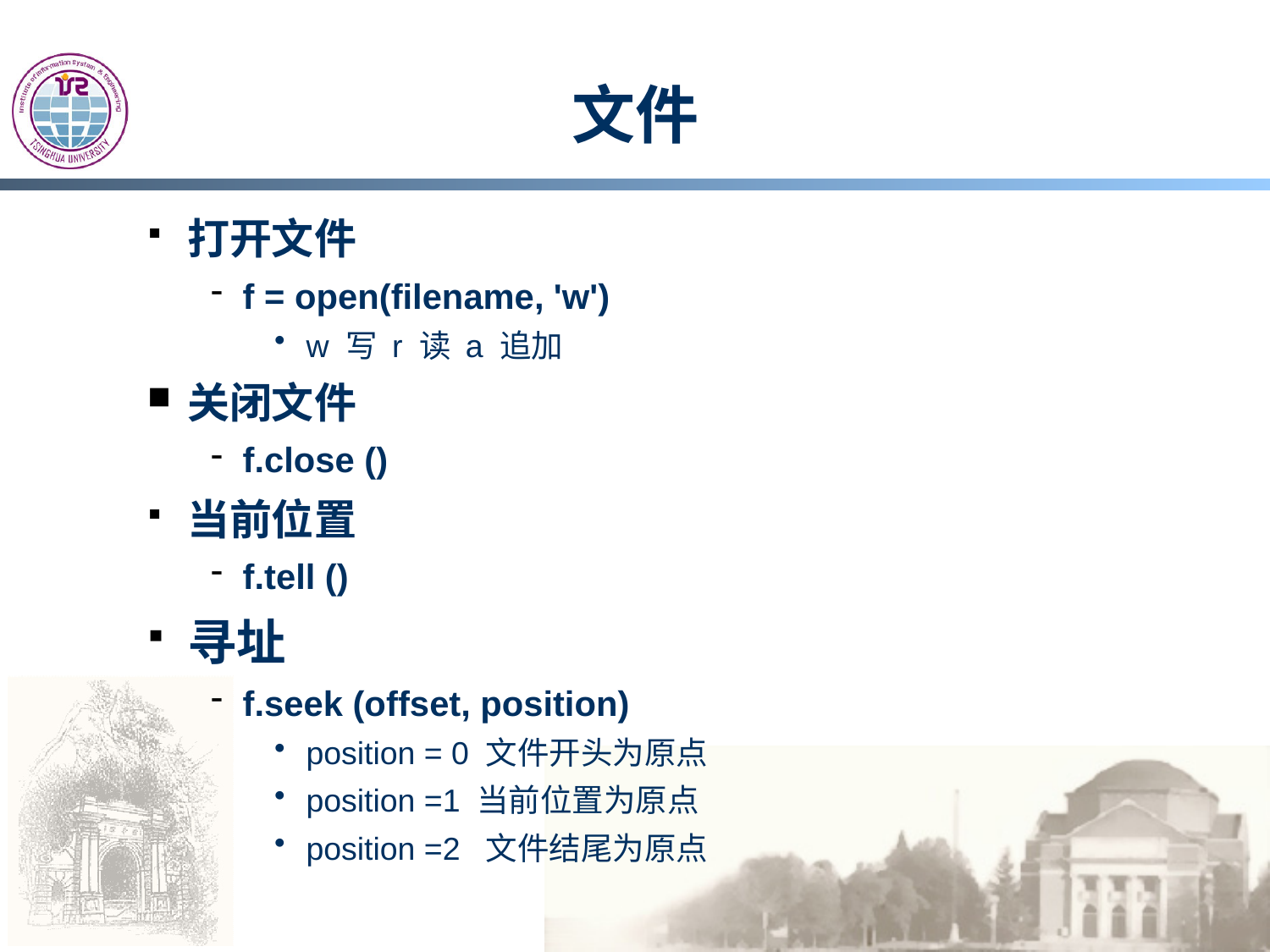

# 文件
打开文件
f = open(filename, 'w')
w 写 r 读 a 追加
关闭文件
f.close ()
当前位置
f.tell ()
寻址
f.seek (offset, position)
position = 0 文件开头为原点
position =1 当前位置为原点
position =2  文件结尾为原点